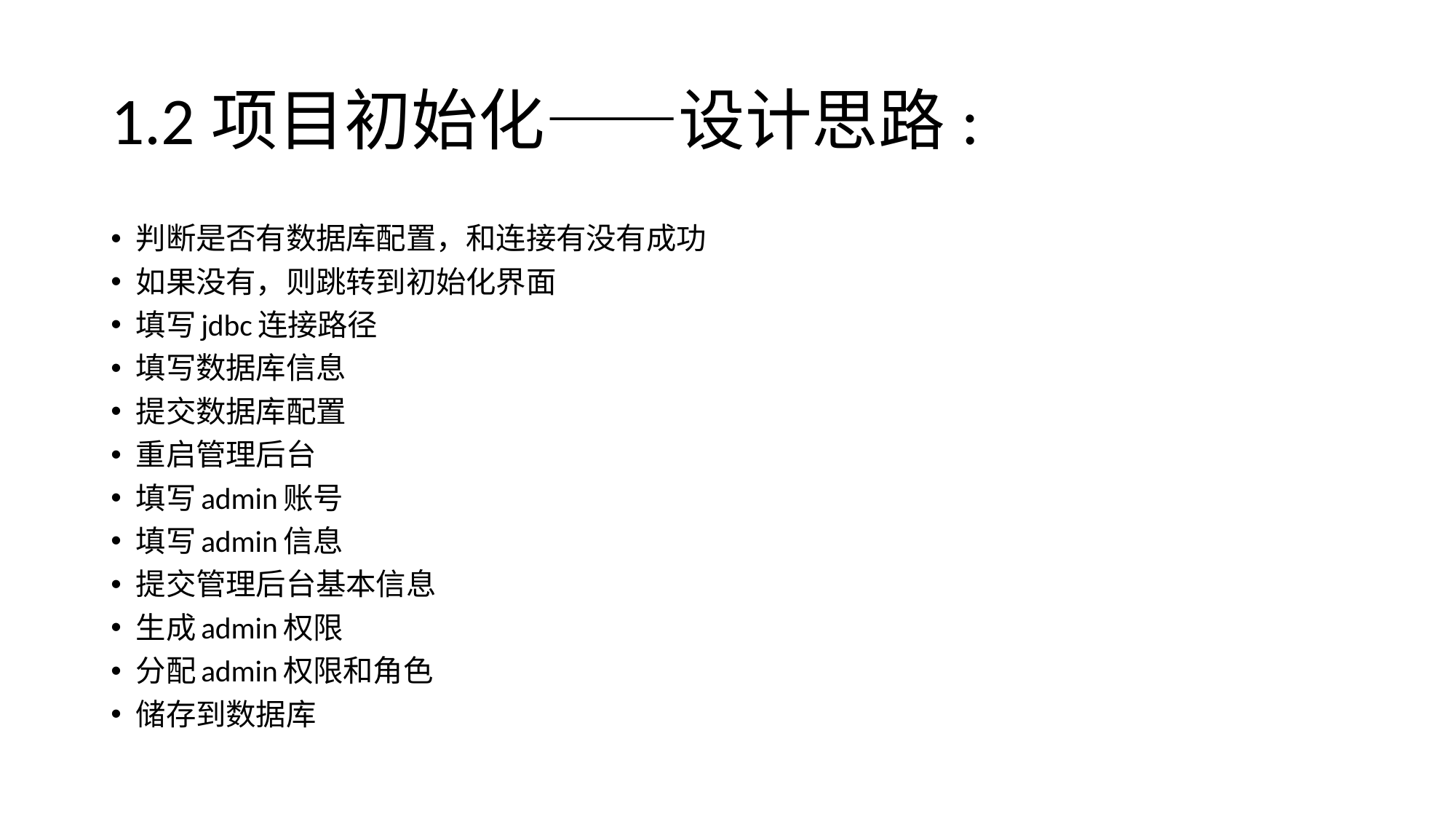

# 1.2项目初始化——设计思路:
判断是否有数据库配置，和连接有没有成功
如果没有，则跳转到初始化界面
填写jdbc连接路径
填写数据库信息
提交数据库配置
重启管理后台
填写admin账号
填写admin信息
提交管理后台基本信息
生成admin权限
分配admin权限和角色
储存到数据库